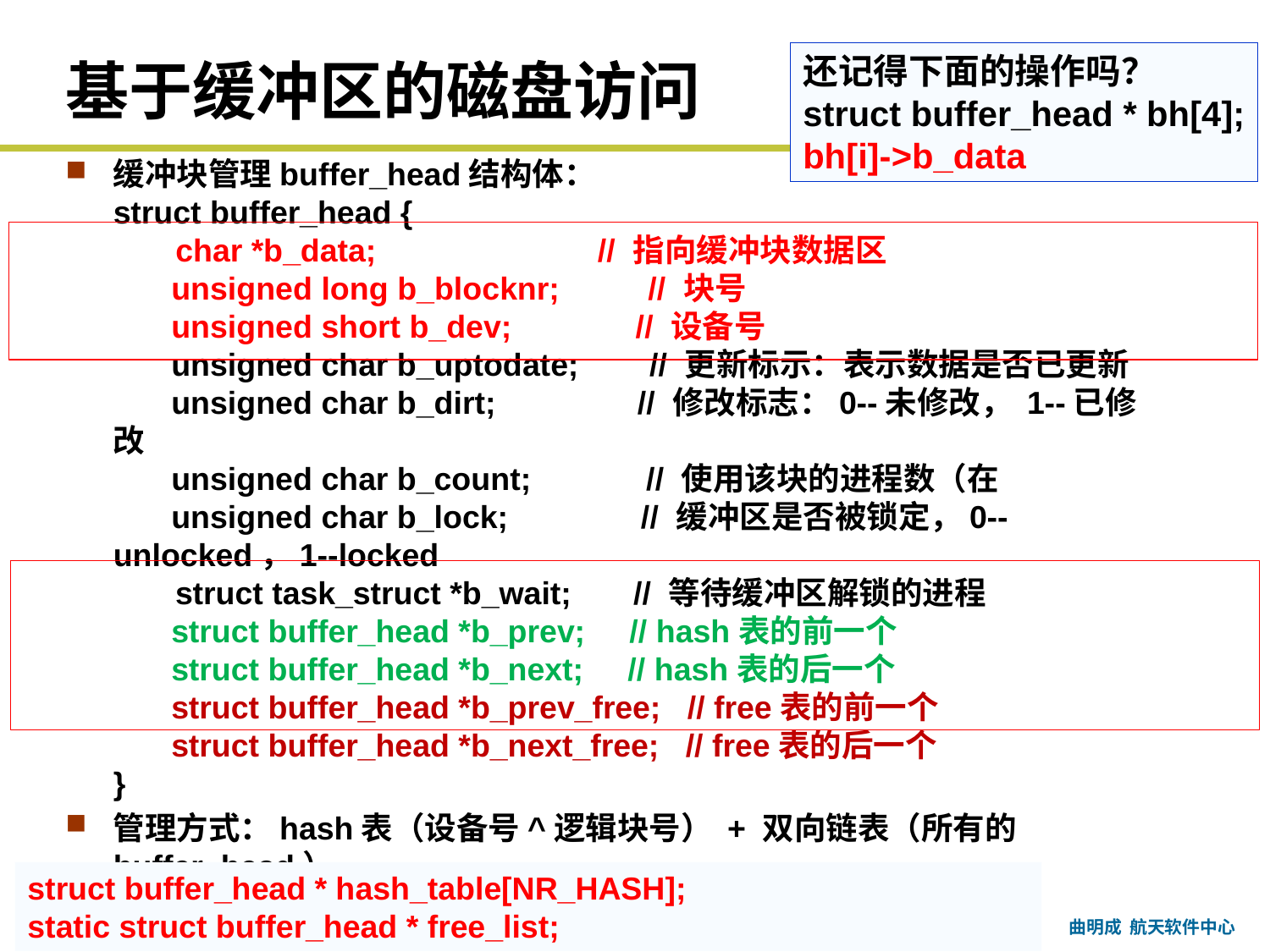

# 基于缓冲区的磁盘访问
还记得下面的操作吗？
struct buffer_head * bh[4];
bh[i]->b_data
缓冲块管理buffer_head结构体：
struct buffer_head {
       char *b_data;                         // 指向缓冲块数据区
       unsigned long b_blocknr;          // 块号
       unsigned short b_dev;              // 设备号
       unsigned char b_uptodate;        // 更新标示：表示数据是否已更新
       unsigned char b_dirt;                // 修改标志：0--未修改， 1--已修改
       unsigned char b_count;             // 使用该块的进程数（在
       unsigned char b_lock;               // 缓冲区是否被锁定，0--unlocked，1--locked
       struct task_struct *b_wait;       // 等待缓冲区解锁的进程
       struct buffer_head *b_prev;     // hash表的前一个
       struct buffer_head *b_next;     // hash表的后一个
       struct buffer_head *b_prev_free;   // free表的前一个
       struct buffer_head *b_next_free;   // free表的后一个
}
管理方式：hash表（设备号^逻辑块号） + 双向链表（所有的buffer_head）

struct buffer_head * hash_table[NR_HASH];
static struct buffer_head * free_list;